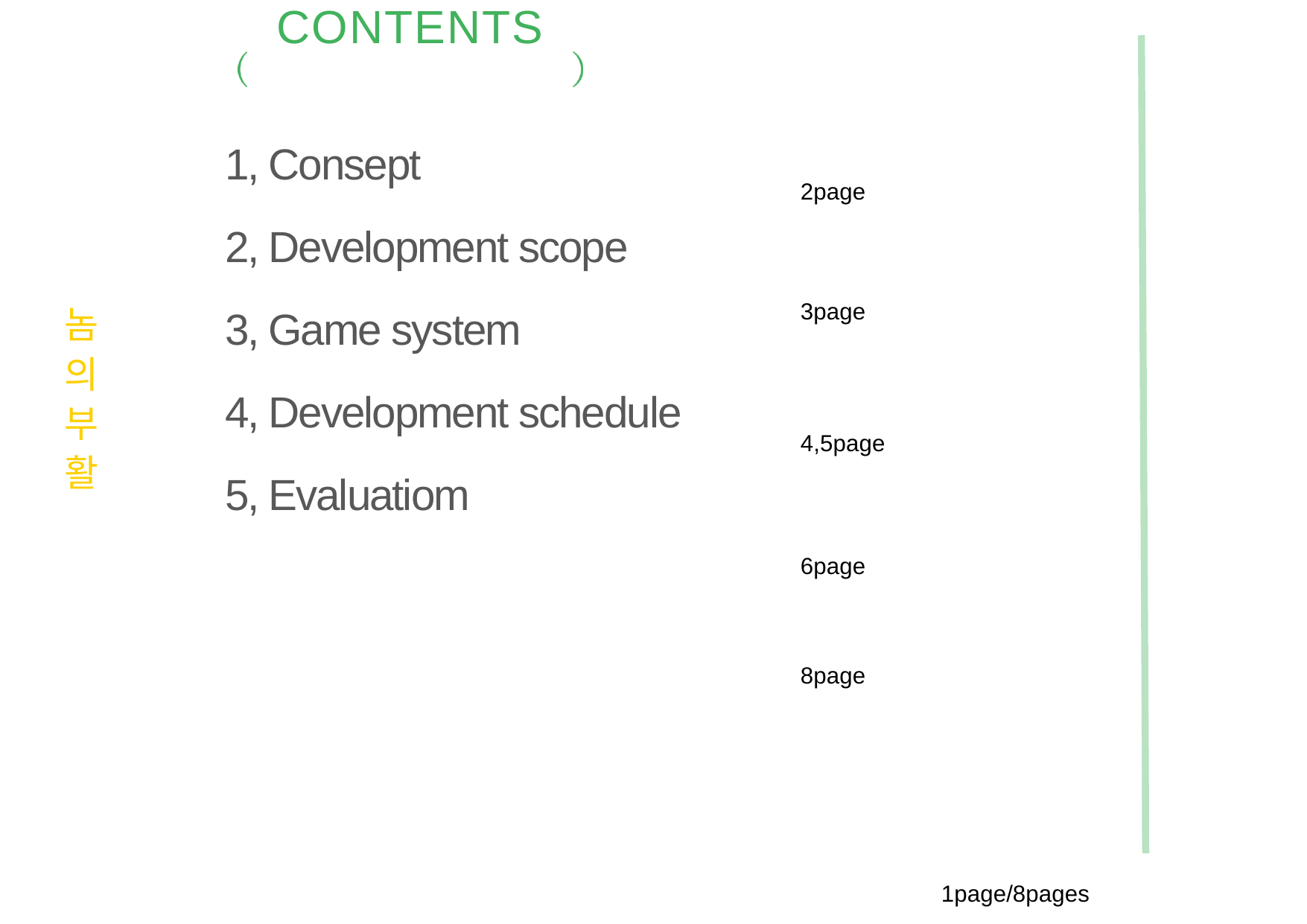

CONTENTS

놈
의
부
활
1, Consept

2, Development scope

3, Game system

4, Development schedule

5, Evaluatiom

2page
3page
4,5page
6page
8page
1page/8pages